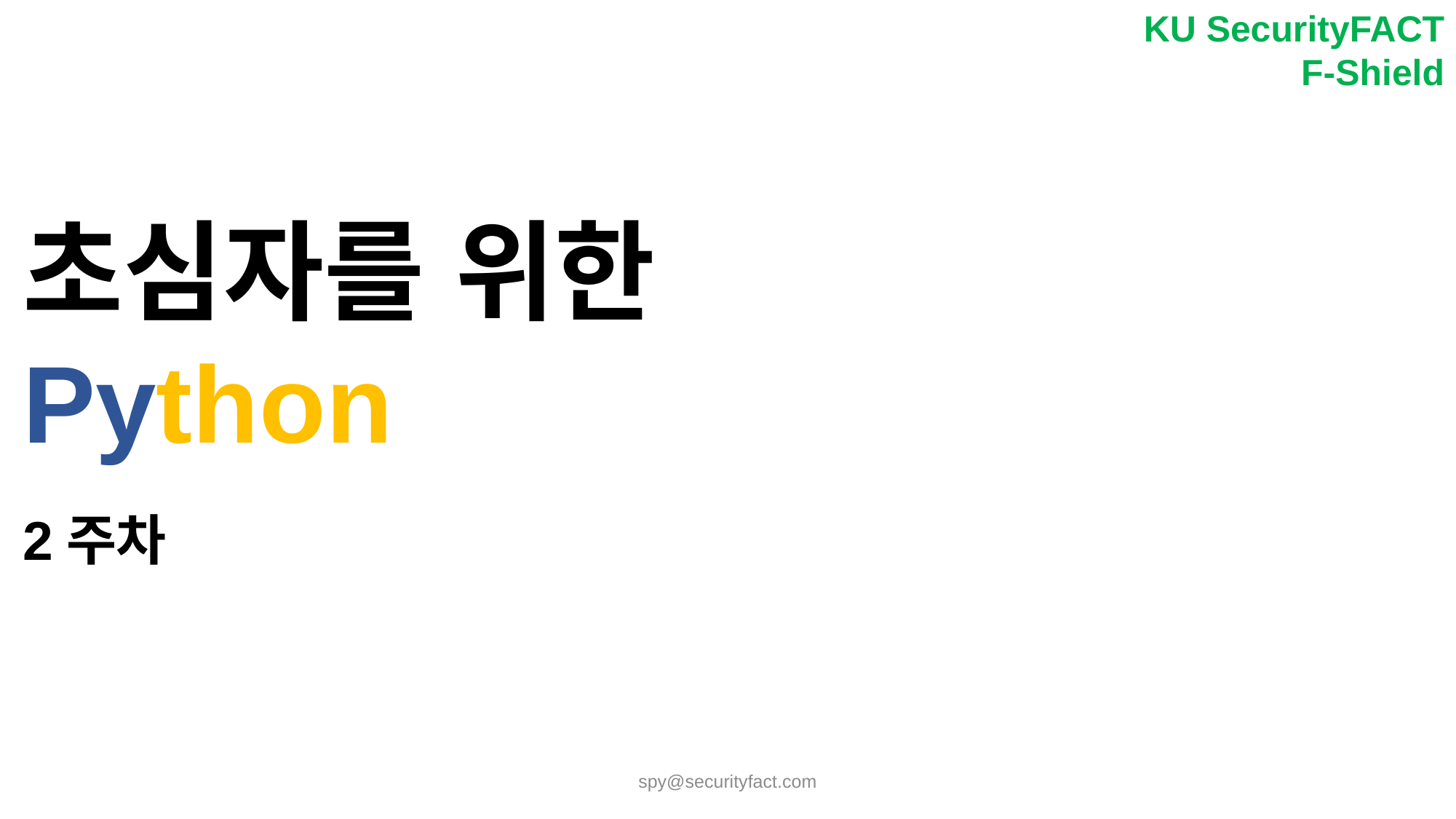

KU SecurityFACT
F-Shield
초심자를 위한 Python
2주차
spy@securityfact.com